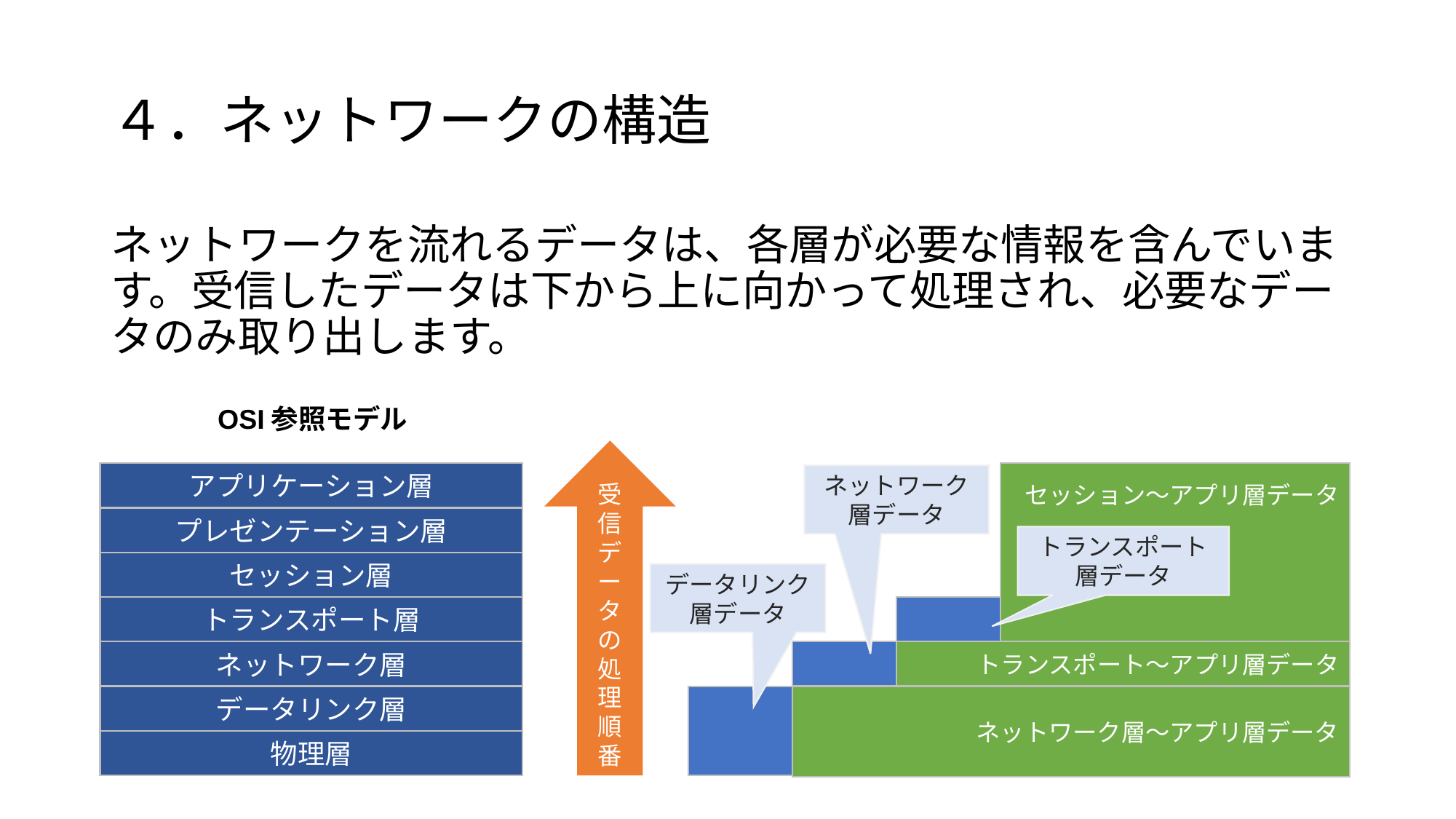

# ４．ネットワークの構造
ネットワークを流れるデータは、各層が必要な情報を含んでいます。受信したデータは下から上に向かって処理され、必要なデータのみ取り出します。
OSI参照モデル
受信データの処理順番
アプリケーション層
セッション～アプリ層データ

ネットワーク層データ
プレゼンテーション層
トランスポート層データ
セッション層
データリンク層データ

トランスポート層

トランスポート～アプリ層データ
ネットワーク層

ネットワーク層～アプリ層データ
データリンク層
物理層